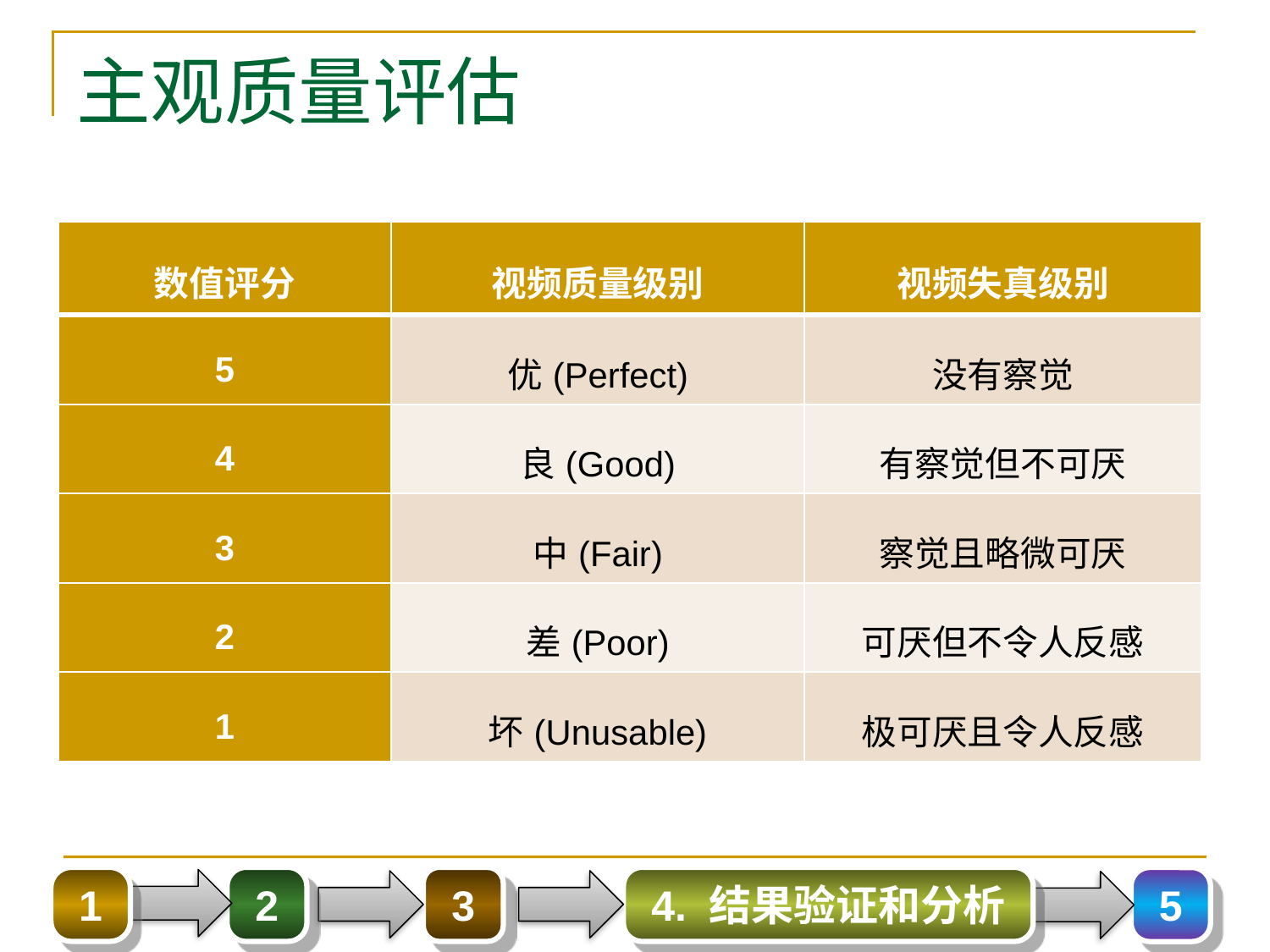

# 主观质量评估
| 数值评分 | 视频质量级别 | 视频失真级别 |
| --- | --- | --- |
| 5 | 优(Perfect) | 没有察觉 |
| 4 | 良(Good) | 有察觉但不可厌 |
| 3 | 中(Fair) | 察觉且略微可厌 |
| 2 | 差(Poor) | 可厌但不令人反感 |
| 1 | 坏(Unusable) | 极可厌且令人反感 |
主观质量评估通过选择一批非专家类型的受测者，连续观看一系列的测试视频，对不同的视频质量进行评分，最后得到平均评分MOS (Mean Option Score)
1
2
3
4. 结果验证和分析
5